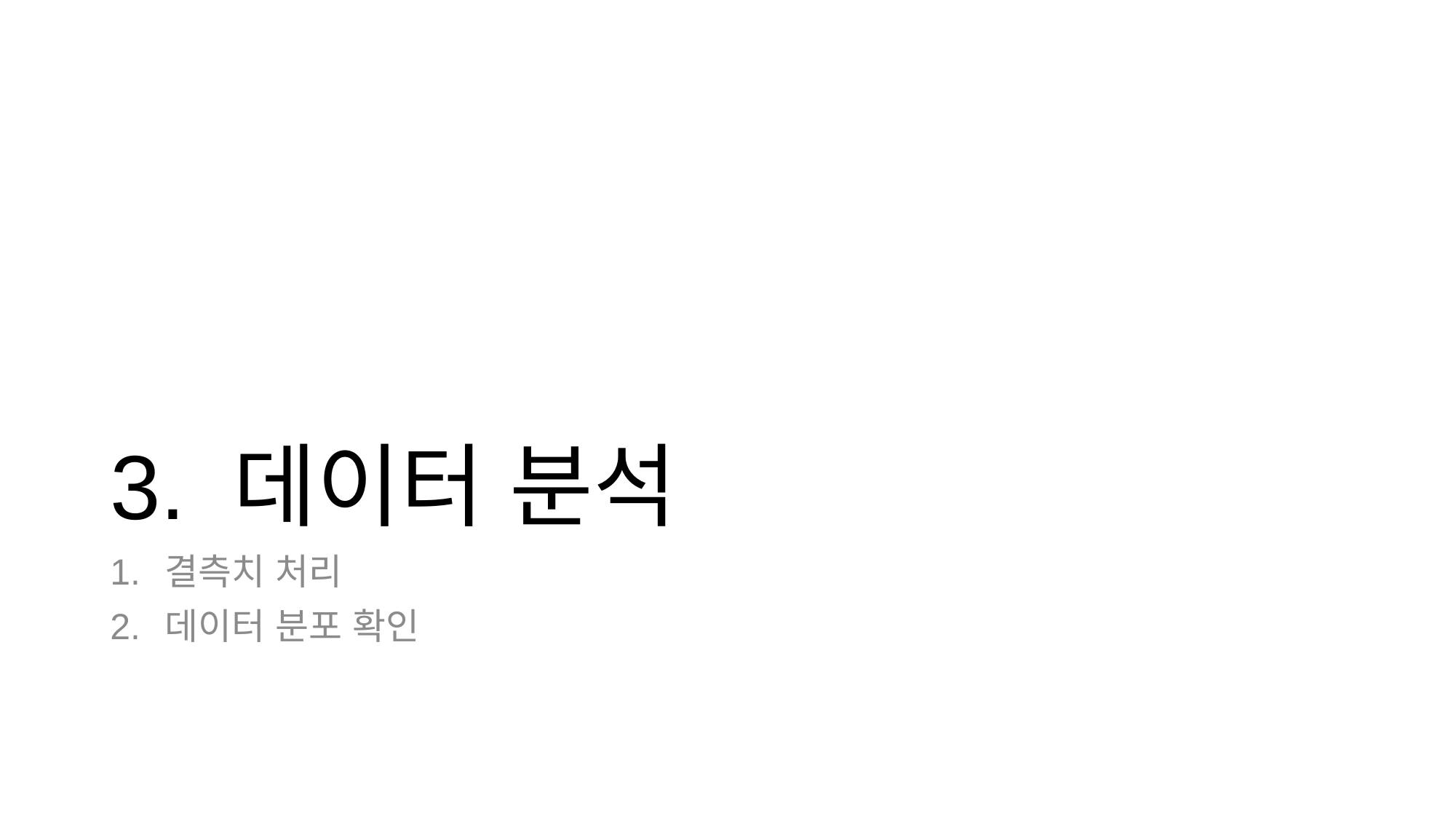

# 3. 데이터 분석
결측치 처리
데이터 분포 확인